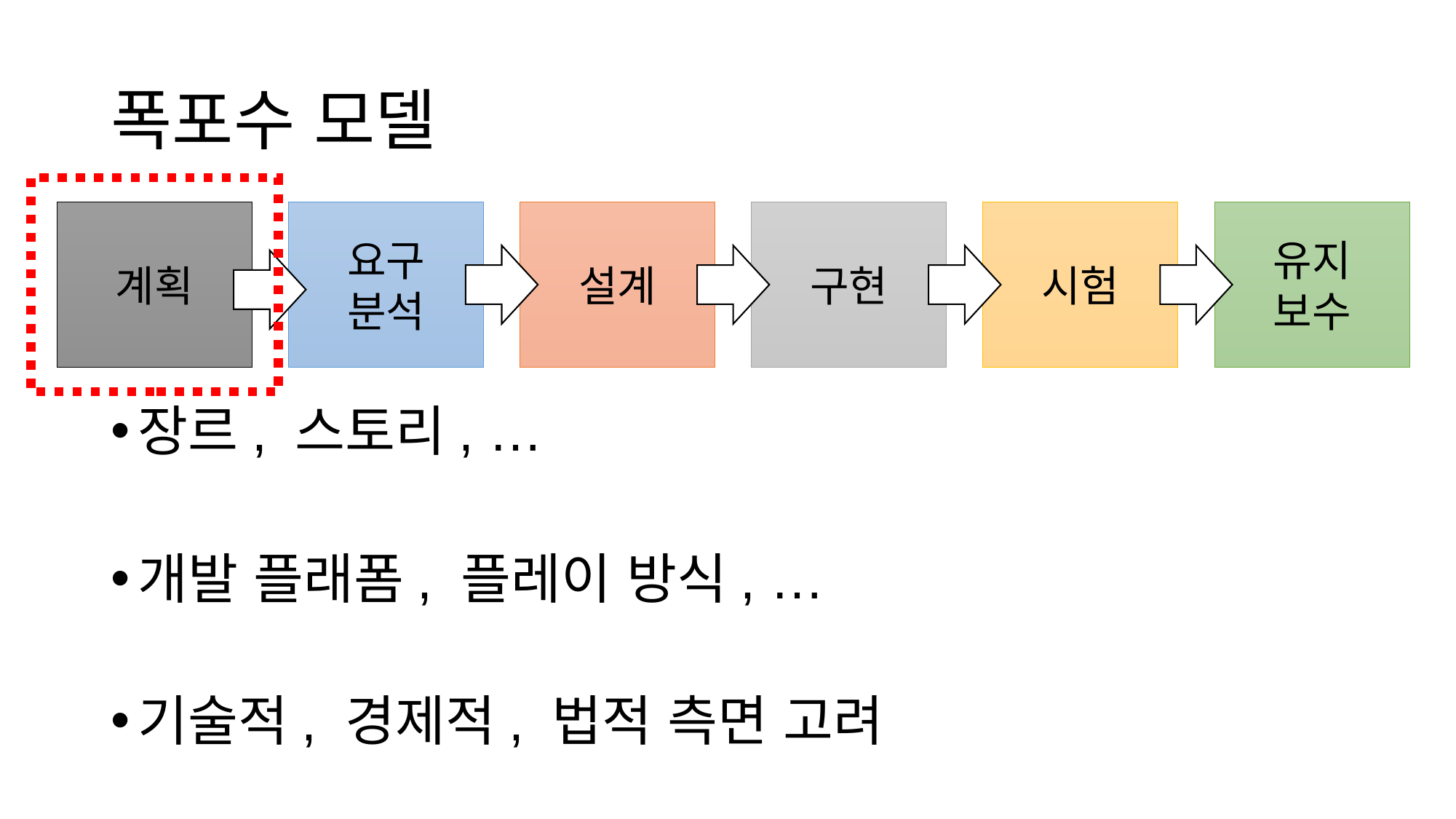

# 폭포수 모델

계획
요구
분석
설계
구현
시험
유지
보수

장르, 스토리, …

개발 플래폼, 플레이 방식, …

기술적, 경제적, 법적 측면 고려